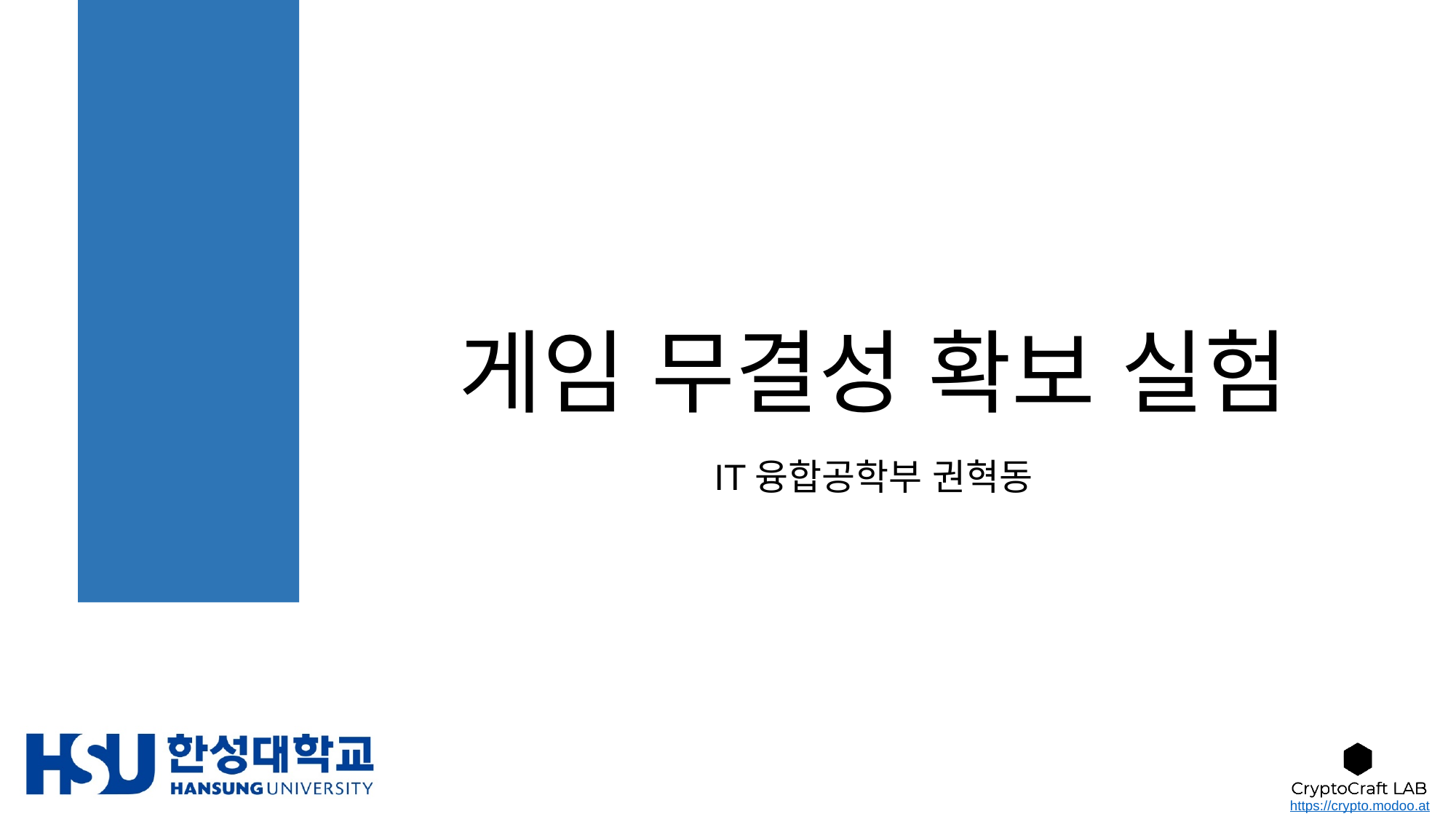

# 게임 무결성 확보 실험
IT융합공학부 권혁동